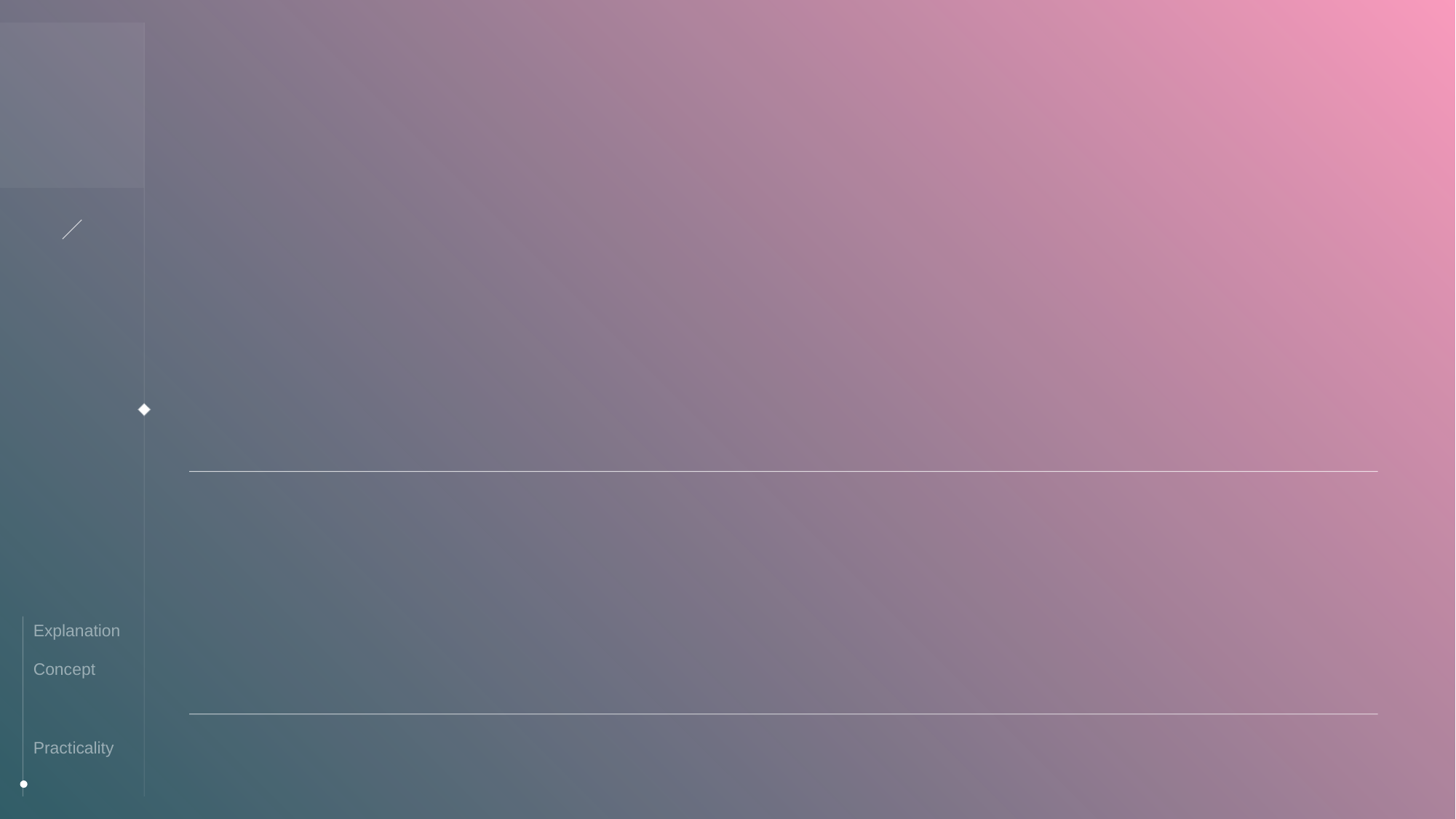

주차장
길
안내
전등
# 3. 문제 및 해결방안
 - 기존에 활용되고 있는 방식인 주차장 입구에서 표를 끊고 가는 방식이 아니라 주차한 자리를 통해서 시간, 가격등을 확인하기 때문에 정확하게 측정되어야 함
Explanation
Concept
Function
Practicality
Problem
16